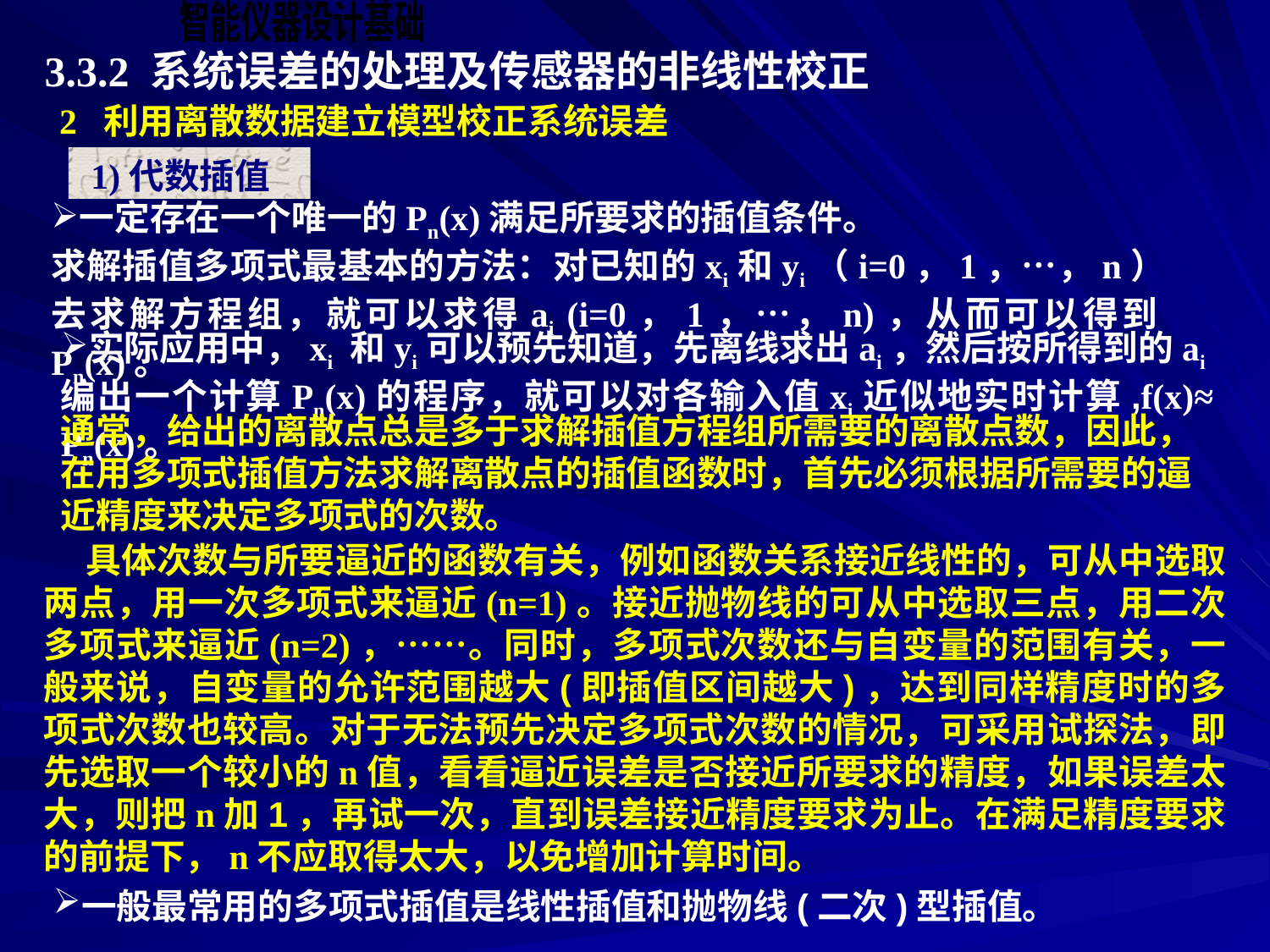

3.3.2 系统误差的处理及传感器的非线性校正
2  利用离散数据建立模型校正系统误差
 1)代数插值法
一定存在一个唯一的Pn(x)满足所要求的插值条件。
求解插值多项式最基本的方法：对已知的xi和yi（i=0，1，…，n）去求解方程组，就可以求得ai (i=0，1，…，n)，从而可以得到Pn(x)。
实际应用中，xi 和yi可以预先知道，先离线求出ai，然后按所得到的ai编出一个计算Pn(x)的程序，就可以对各输入值xi近似地实时计算,f(x)≈ Pn(x)。
通常，给出的离散点总是多于求解插值方程组所需要的离散点数，因此，在用多项式插值方法求解离散点的插值函数时，首先必须根据所需要的逼近精度来决定多项式的次数。
    具体次数与所要逼近的函数有关，例如函数关系接近线性的，可从中选取两点，用一次多项式来逼近(n=1)。接近抛物线的可从中选取三点，用二次多项式来逼近(n=2)，……。同时，多项式次数还与自变量的范围有关，一般来说，自变量的允许范围越大(即插值区间越大)，达到同样精度时的多项式次数也较高。对于无法预先决定多项式次数的情况，可采用试探法，即先选取一个较小的n值，看看逼近误差是否接近所要求的精度，如果误差太大，则把n加1，再试一次，直到误差接近精度要求为止。在满足精度要求的前提下，n不应取得太大，以免增加计算时间。
一般最常用的多项式插值是线性插值和抛物线(二次)型插值。